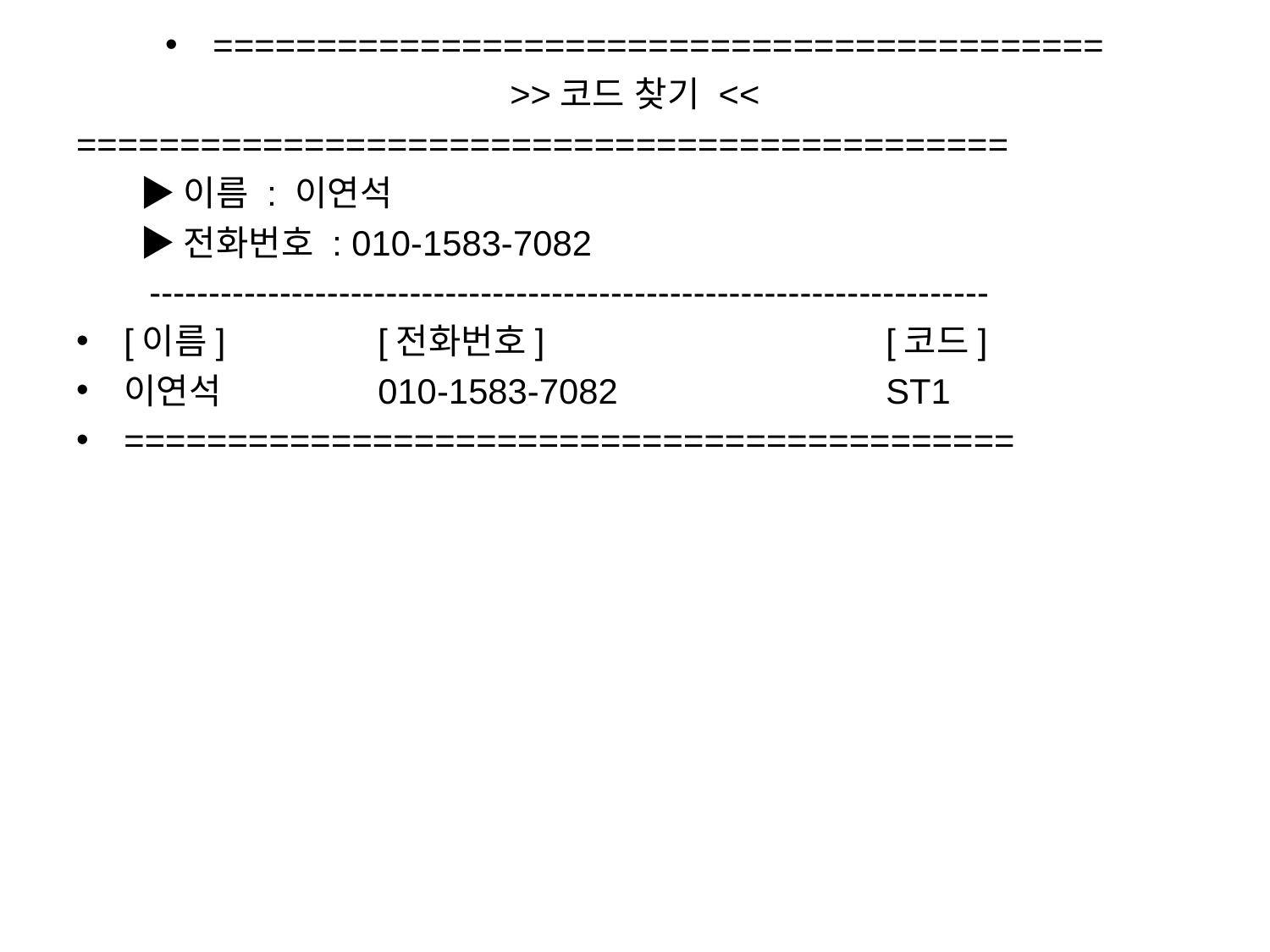

===========================================
>>코드 찾기 <<
=============================================
▶이름 : 이연석
▶전화번호 : 010-1583-7082
 -----------------------------------------------------------------------
[이름]		[전화번호]			[코드]
이연석		010-1583-7082			ST1
===========================================